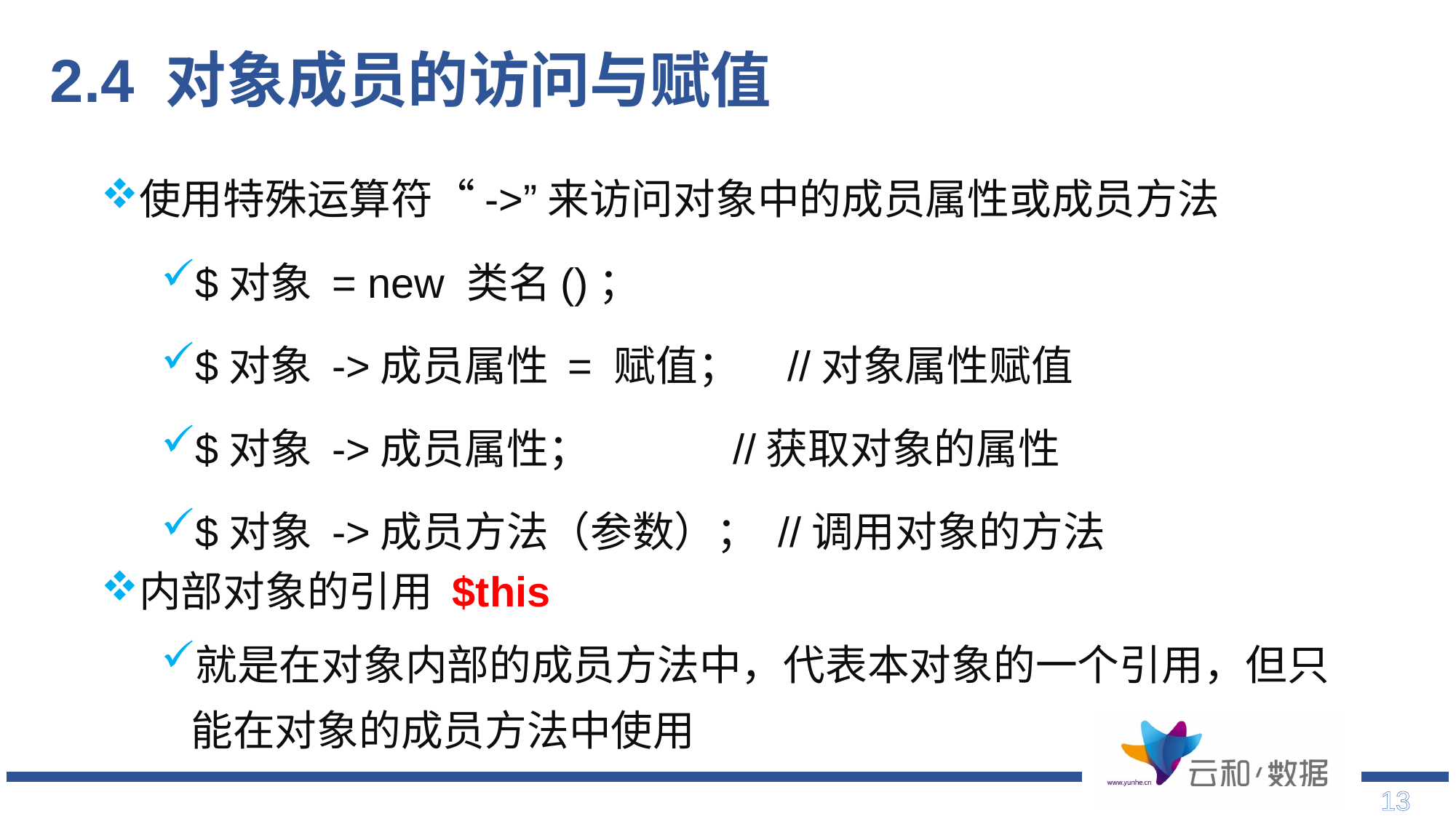

# 2.4 对象成员的访问与赋值
使用特殊运算符“->”来访问对象中的成员属性或成员方法
$对象 = new 类名()；
$对象 ->成员属性 = 赋值；    //对象属性赋值
$对象 ->成员属性；              //获取对象的属性
$对象 ->成员方法（参数）； //调用对象的方法
内部对象的引用 $this
就是在对象内部的成员方法中，代表本对象的一个引用，但只能在对象的成员方法中使用